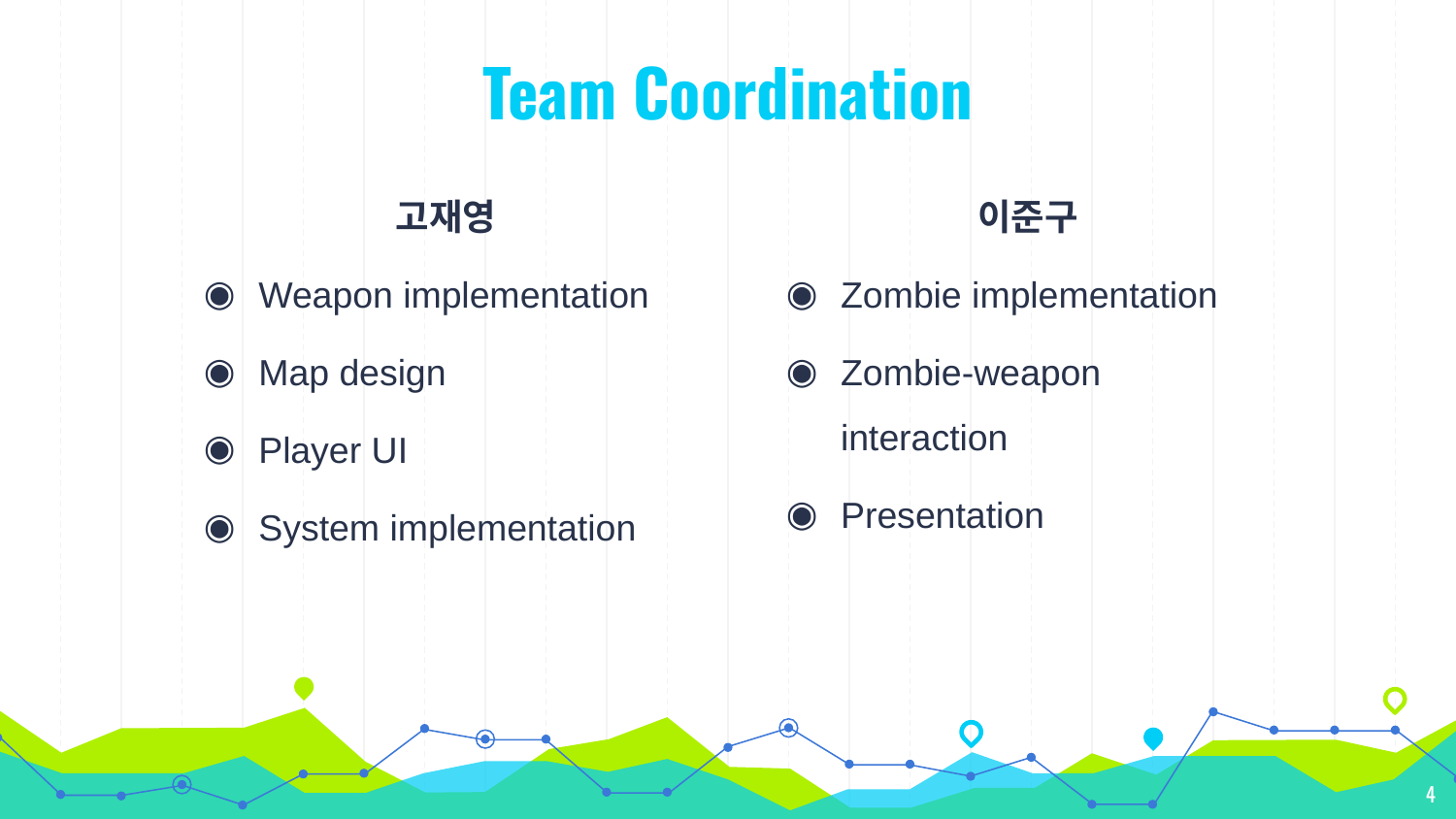

Team Coordination
고재영
Weapon implementation
Map design
Player UI
System implementation
이준구
Zombie implementation
Zombie-weapon interaction
Presentation
4